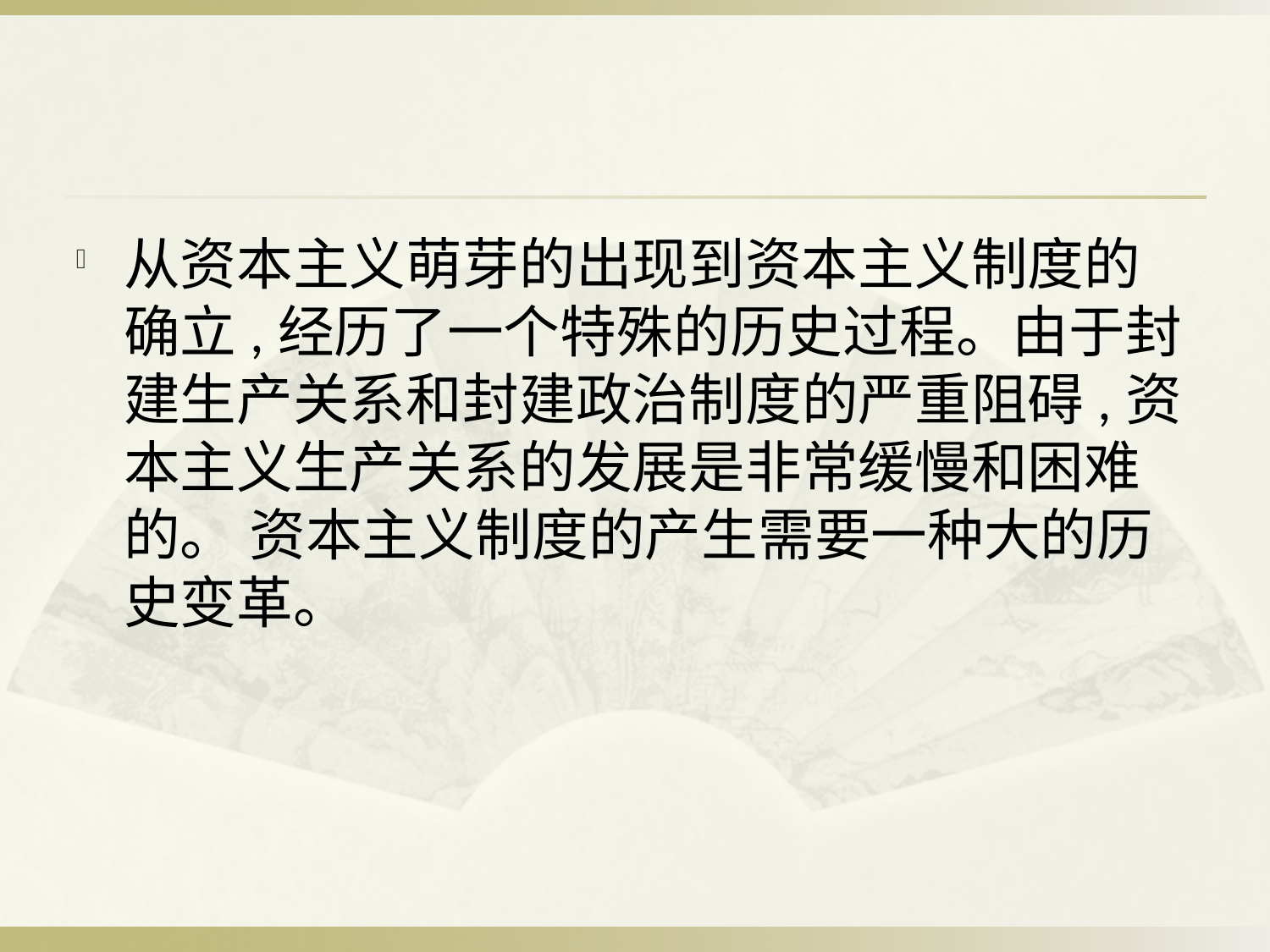

#
从资本主义萌芽的出现到资本主义制度的确立,经历了一个特殊的历史过程。由于封建生产关系和封建政治制度的严重阻碍,资本主义生产关系的发展是非常缓慢和困难的。 资本主义制度的产生需要一种大的历史变革。